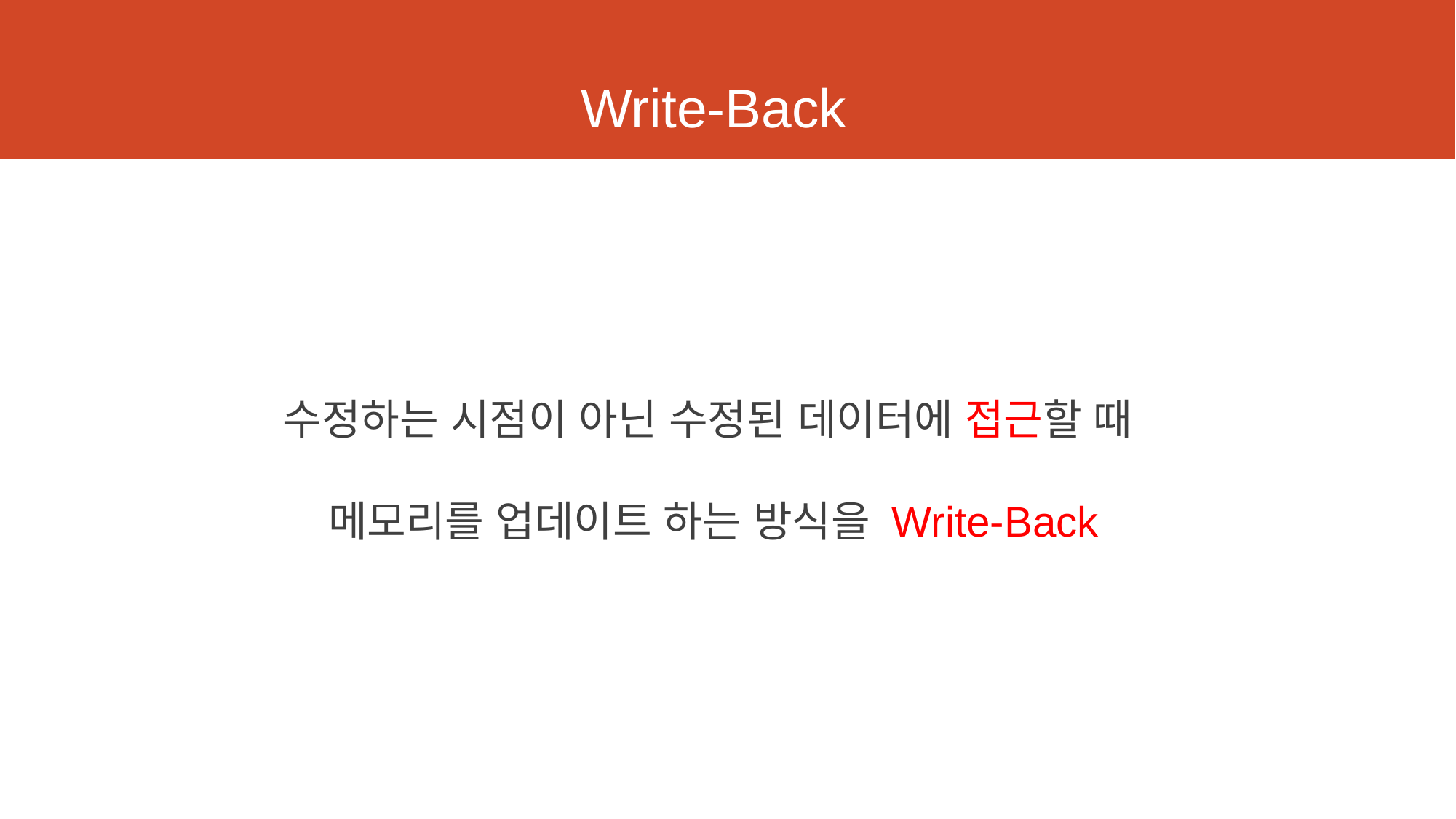

# Write-Back
수정하는 시점이 아닌 수정된 데이터에 접근할 때

메모리를 업데이트 하는 방식을 Write-Back